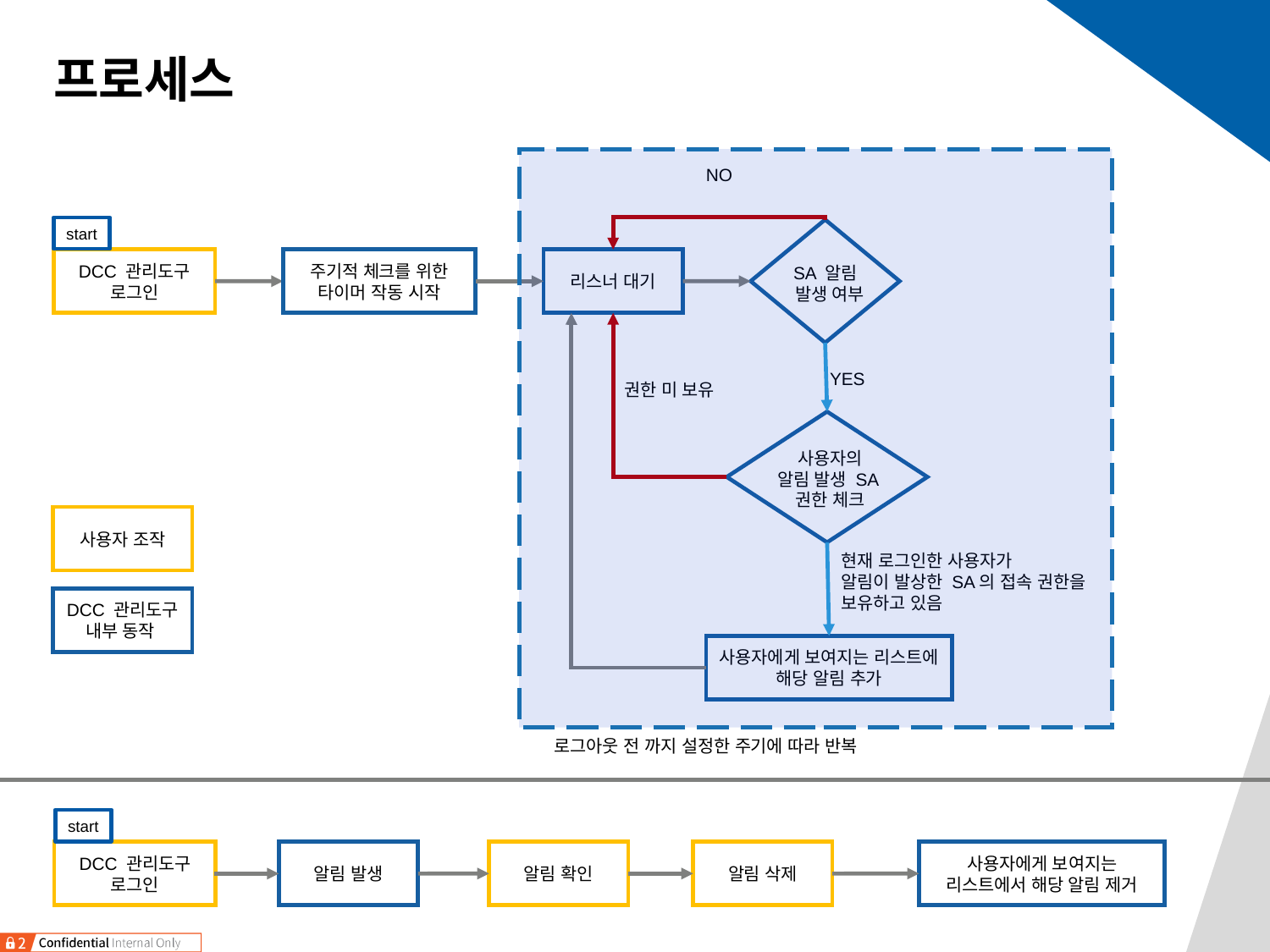

# 프로세스

NO
start

주기적 체크를 위한 타이머 작동 시작
리스너 대기
DCC 관리도구 로그인
SA 알림
 발생 여부
YES
권한 미 보유

사용자의
알림 발생 SA
권한 체크
사용자 조작
현재 로그인한 사용자가
알림이 발상한 SA의 접속 권한을
보유하고 있음
DCC 관리도구
내부 동작
사용자에게 보여지는 리스트에 해당 알림 추가
로그아웃 전 까지 설정한 주기에 따라 반복
start
알림 발생
알림 확인
알림 삭제
사용자에게 보여지는 리스트에서 해당 알림 제거
DCC 관리도구 로그인